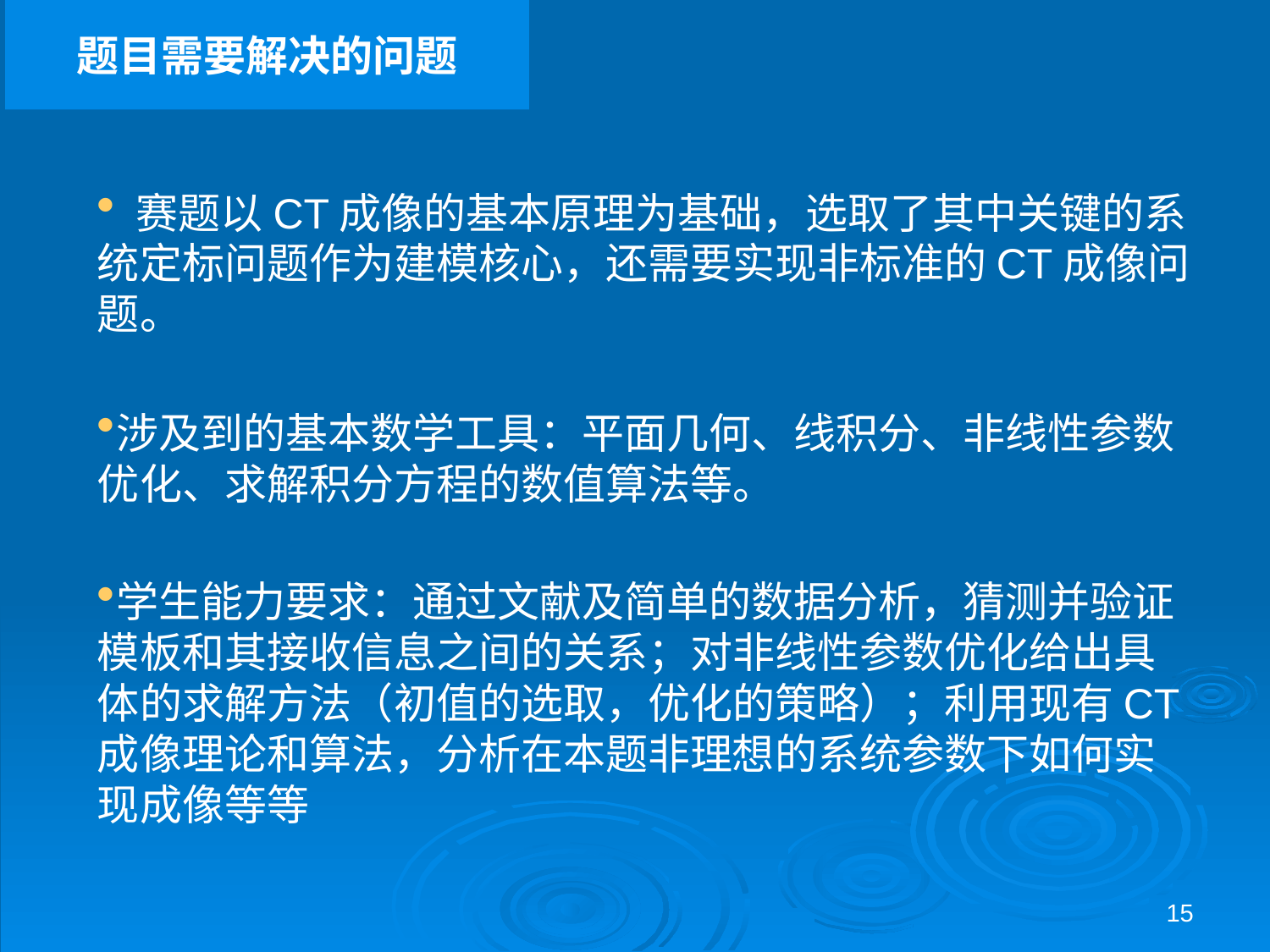

题目需要解决的问题
 赛题以CT成像的基本原理为基础，选取了其中关键的系统定标问题作为建模核心，还需要实现非标准的CT成像问题。

涉及到的基本数学工具：平面几何、线积分、非线性参数优化、求解积分方程的数值算法等。

学生能力要求：通过文献及简单的数据分析，猜测并验证模板和其接收信息之间的关系；对非线性参数优化给出具体的求解方法（初值的选取，优化的策略）；利用现有CT成像理论和算法，分析在本题非理想的系统参数下如何实现成像等等

15